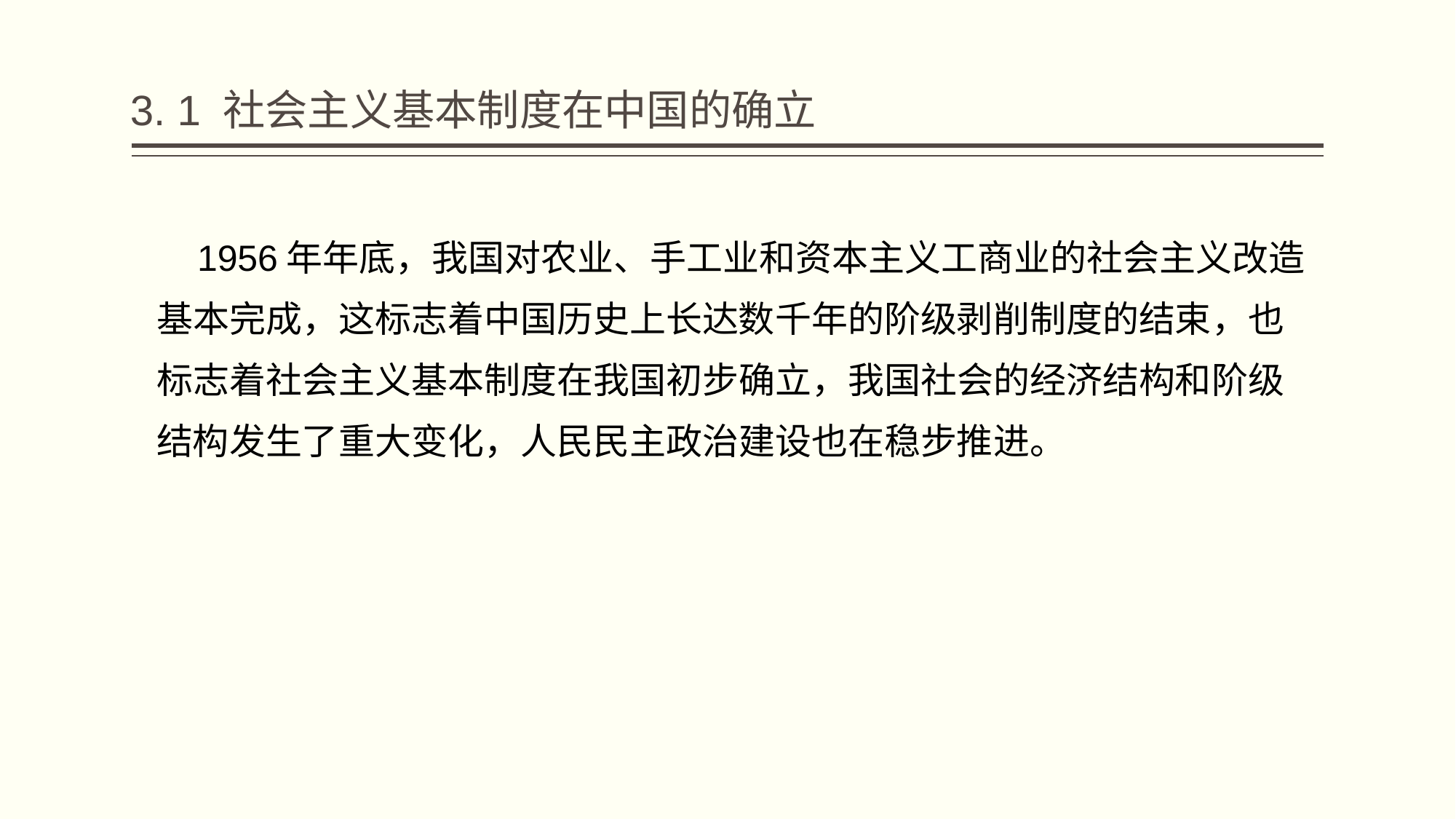

# 3. 1 社会主义基本制度在中国的确立
    1956年年底，我国对农业、手工业和资本主义工商业的社会主义改造基本完成，这标志着中国历史上长达数千年的阶级剥削制度的结束，也标志着社会主义基本制度在我国初步确立，我国社会的经济结构和阶级结构发生了重大变化，人民民主政治建设也在稳步推进。